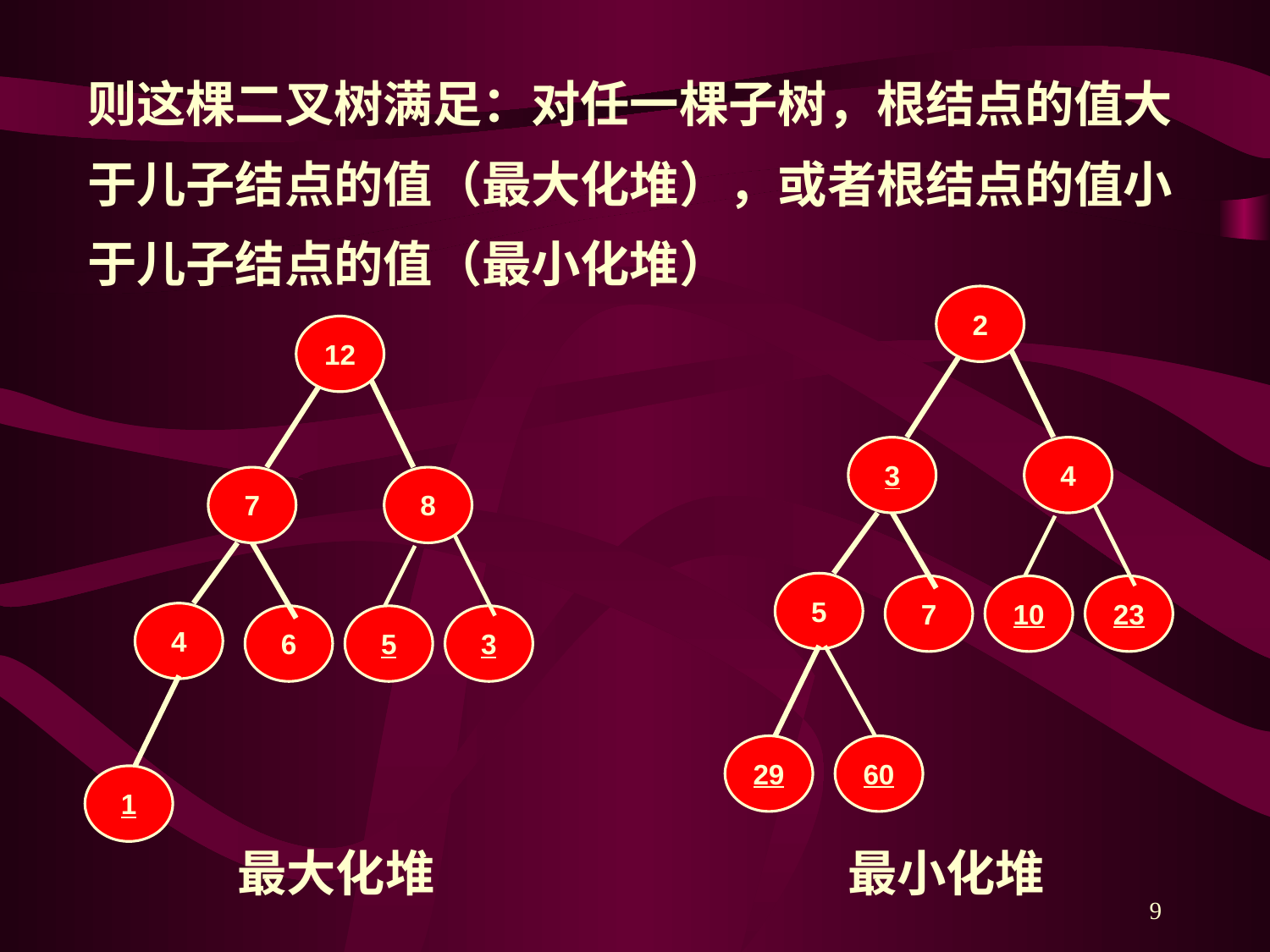

则这棵二叉树满足：对任一棵子树，根结点的值大于儿子结点的值（最大化堆），或者根结点的值小于儿子结点的值（最小化堆）
2

3
4

5
7
10
23

29
60
12

7
8

4
6
5
3

1
最大化堆
最小化堆
9